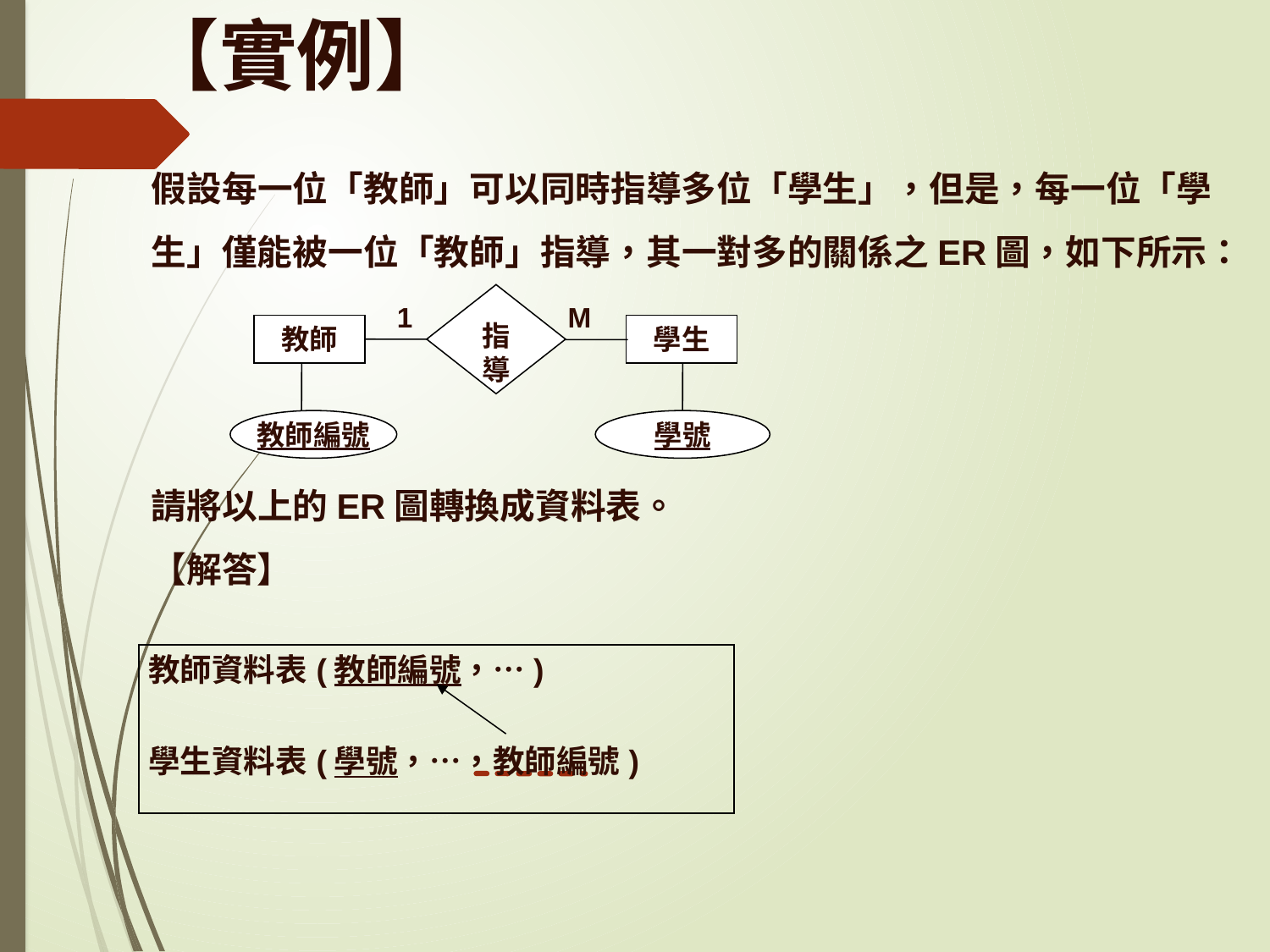

# 【實例】
假設每一位「教師」可以同時指導多位「學生」，但是，每一位「學生」僅能被一位「教師」指導，其一對多的關係之ER圖，如下所示：

請將以上的ER圖轉換成資料表。
【解答】

指導
1
M
教師
學生

教師編號
學號
| 教師資料表(教師編號，…) 學生資料表(學號，…，教師編號) |
| --- |